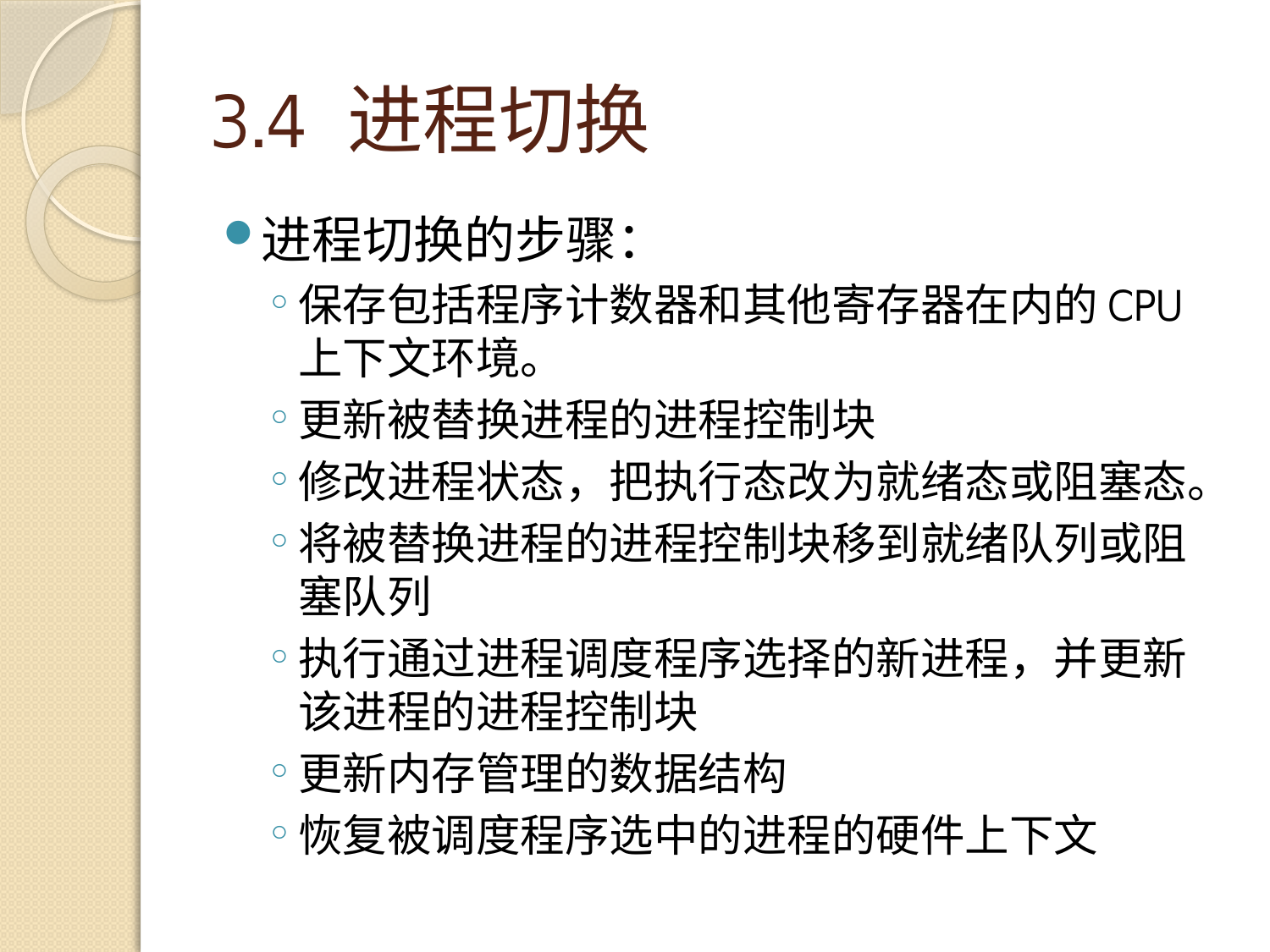

# 3.4 进程切换
进程切换的步骤：
保存包括程序计数器和其他寄存器在内的CPU上下文环境。
更新被替换进程的进程控制块
修改进程状态，把执行态改为就绪态或阻塞态。
将被替换进程的进程控制块移到就绪队列或阻塞队列
执行通过进程调度程序选择的新进程，并更新该进程的进程控制块
更新内存管理的数据结构
恢复被调度程序选中的进程的硬件上下文